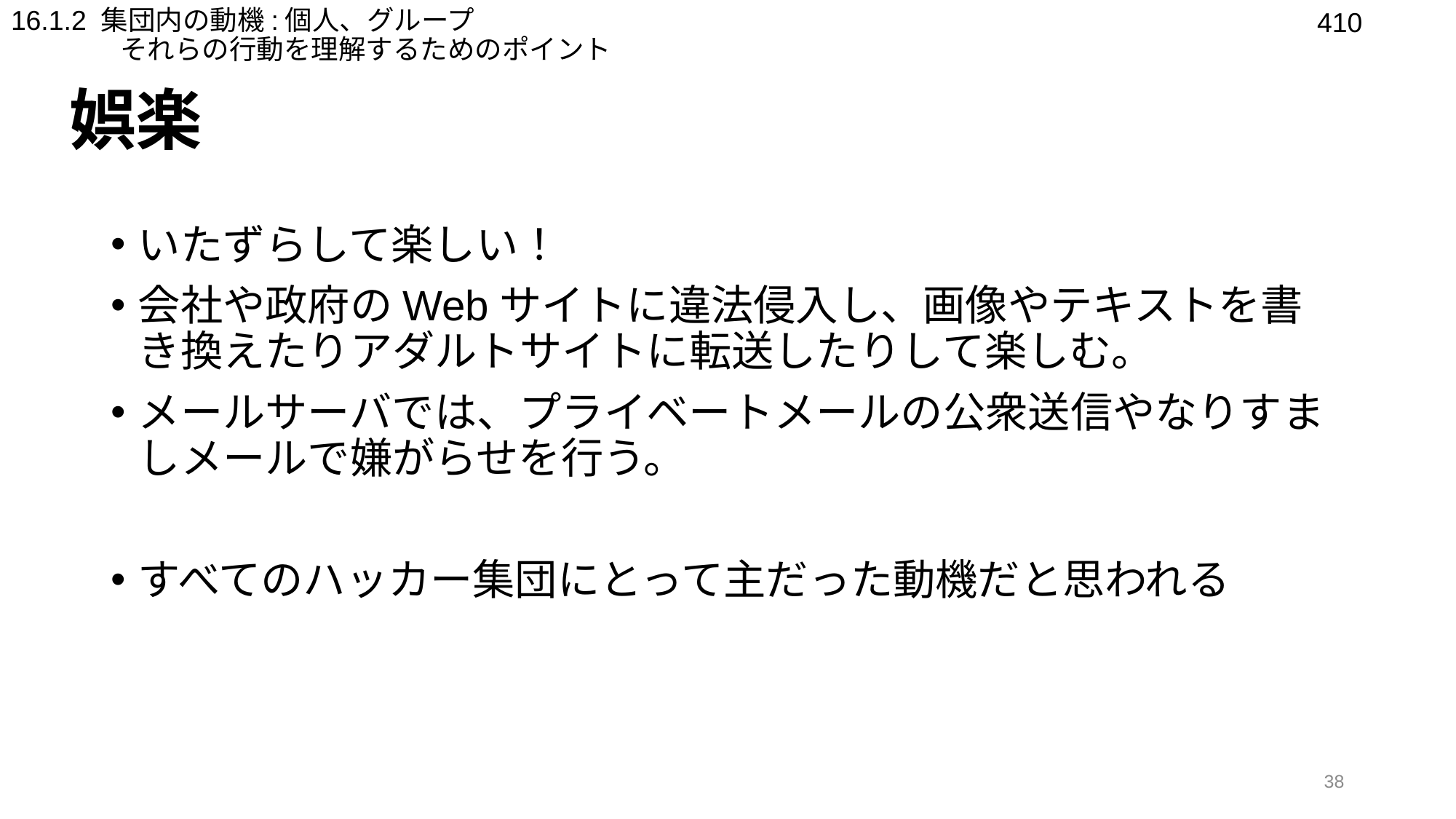

410
# 16.1.2 集団内の動機:個人、グループ それらの行動を理解するためのポイント
娯楽
いたずらして楽しい！
会社や政府のWebサイトに違法侵入し、画像やテキストを書き換えたりアダルトサイトに転送したりして楽しむ。
メールサーバでは、プライベートメールの公衆送信やなりすましメールで嫌がらせを行う。

すべてのハッカー集団にとって主だった動機だと思われる
38